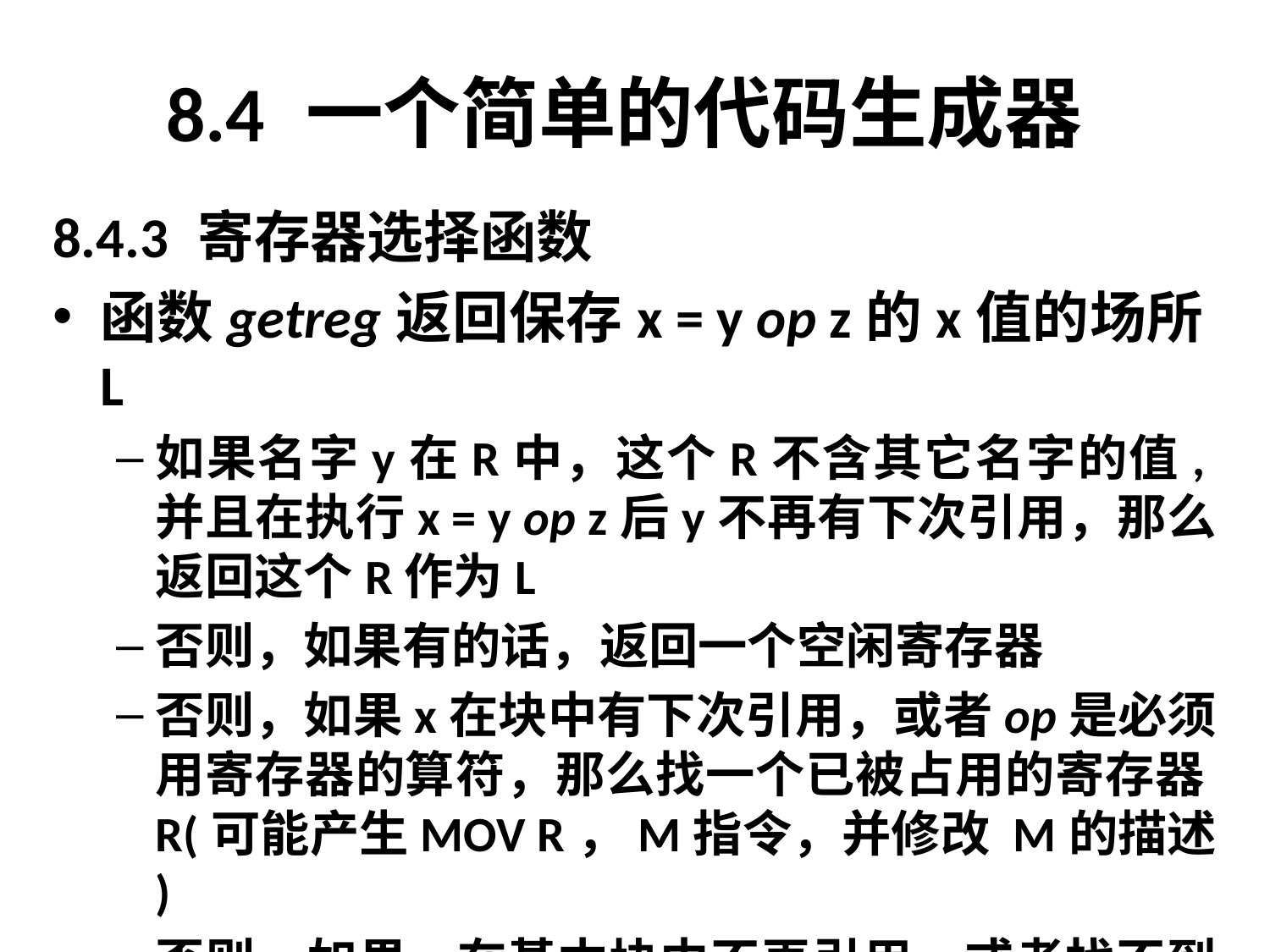

# 8.4 一个简单的代码生成器
8.4.3 寄存器选择函数
函数getreg返回保存x = y op z的x值的场所L
如果名字y在R中，这个R不含其它名字的值,并且在执行x = y op z后y不再有下次引用，那么返回这个R作为L
否则，如果有的话，返回一个空闲寄存器
否则，如果x在块中有下次引用，或者op是必须用寄存器的算符，那么找一个已被占用的寄存器R(可能产生MOV R，M指令，并修改 M的描述 )
否则，如果x在基本块中不再引用，或者找不到适当的被占用寄存器，选择x的内存单元作为L